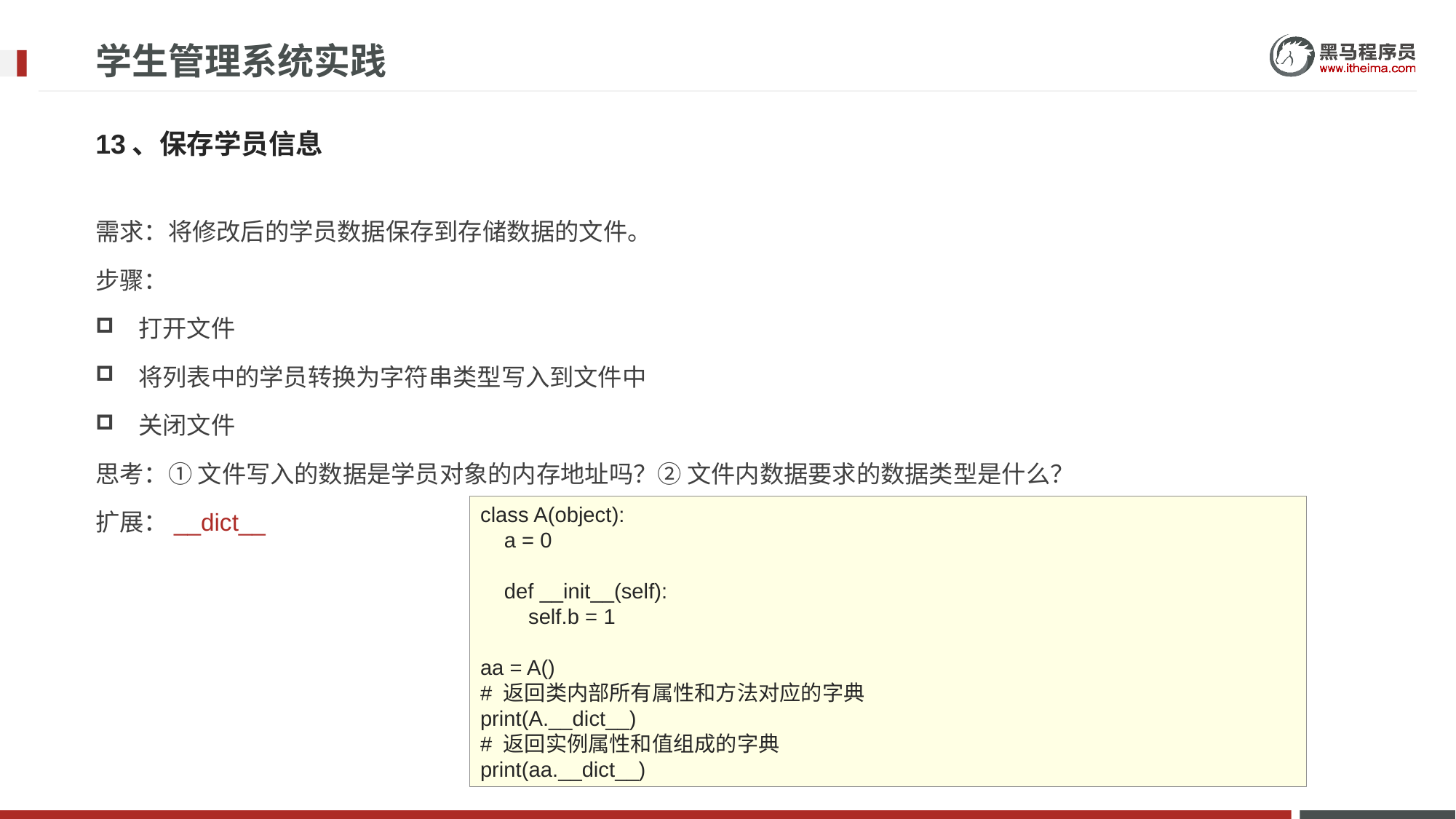

# 学生管理系统实践
13、保存学员信息
需求：将修改后的学员数据保存到存储数据的文件。
步骤：
打开文件
将列表中的学员转换为字符串类型写入到文件中
关闭文件
思考：① 文件写入的数据是学员对象的内存地址吗？② 文件内数据要求的数据类型是什么？
扩展：__dict__
class A(object):
    a = 0

    def __init__(self):
        self.b = 1

aa = A()
# 返回类内部所有属性和方法对应的字典
print(A.__dict__)
# 返回实例属性和值组成的字典
print(aa.__dict__)